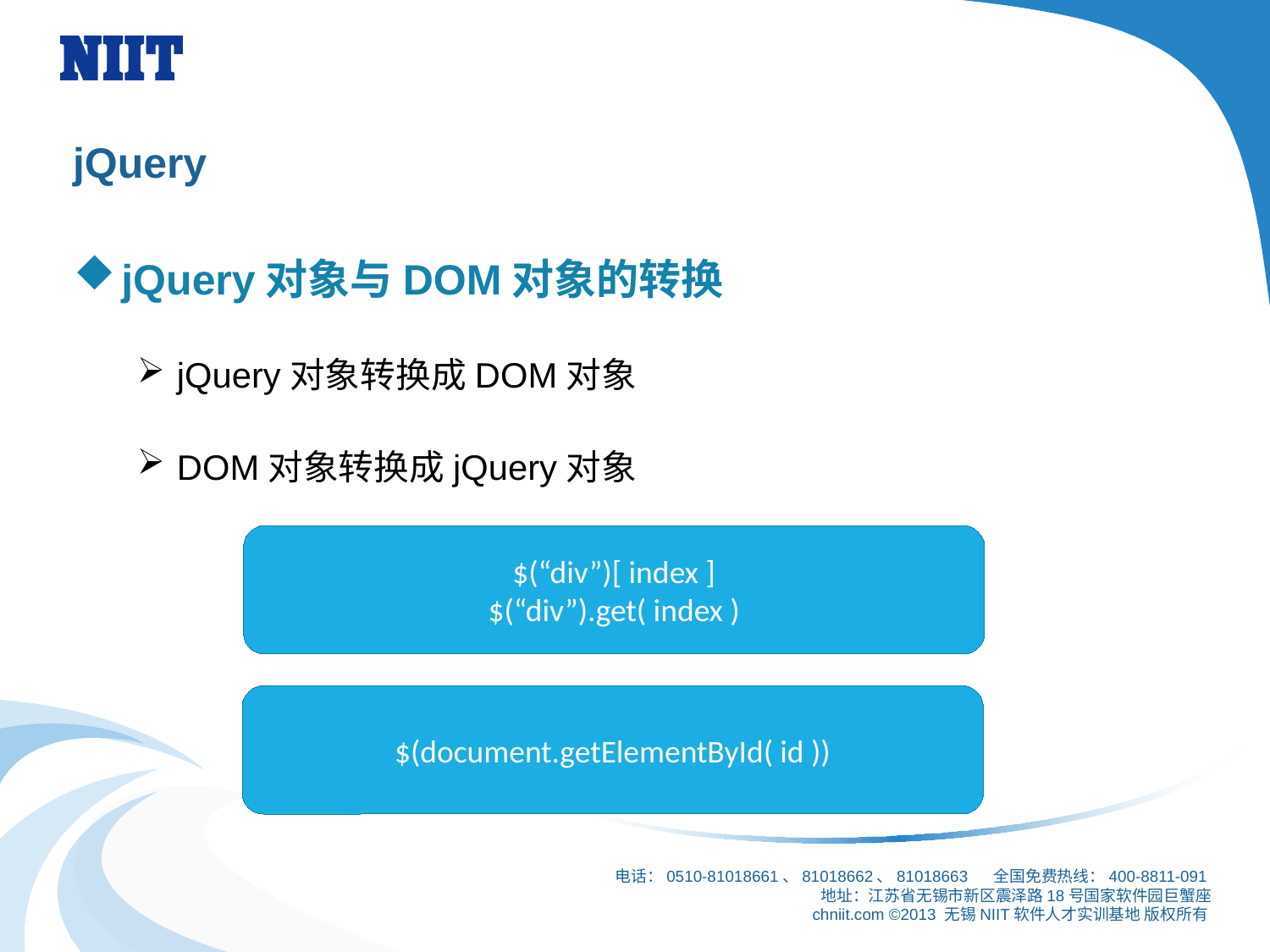

# jQuery
jQuery对象与DOM对象的转换
jQuery对象转换成DOM对象
DOM对象转换成jQuery对象
$(“div”)[ index ]
$(“div”).get( index )
$(document.getElementById( id ))